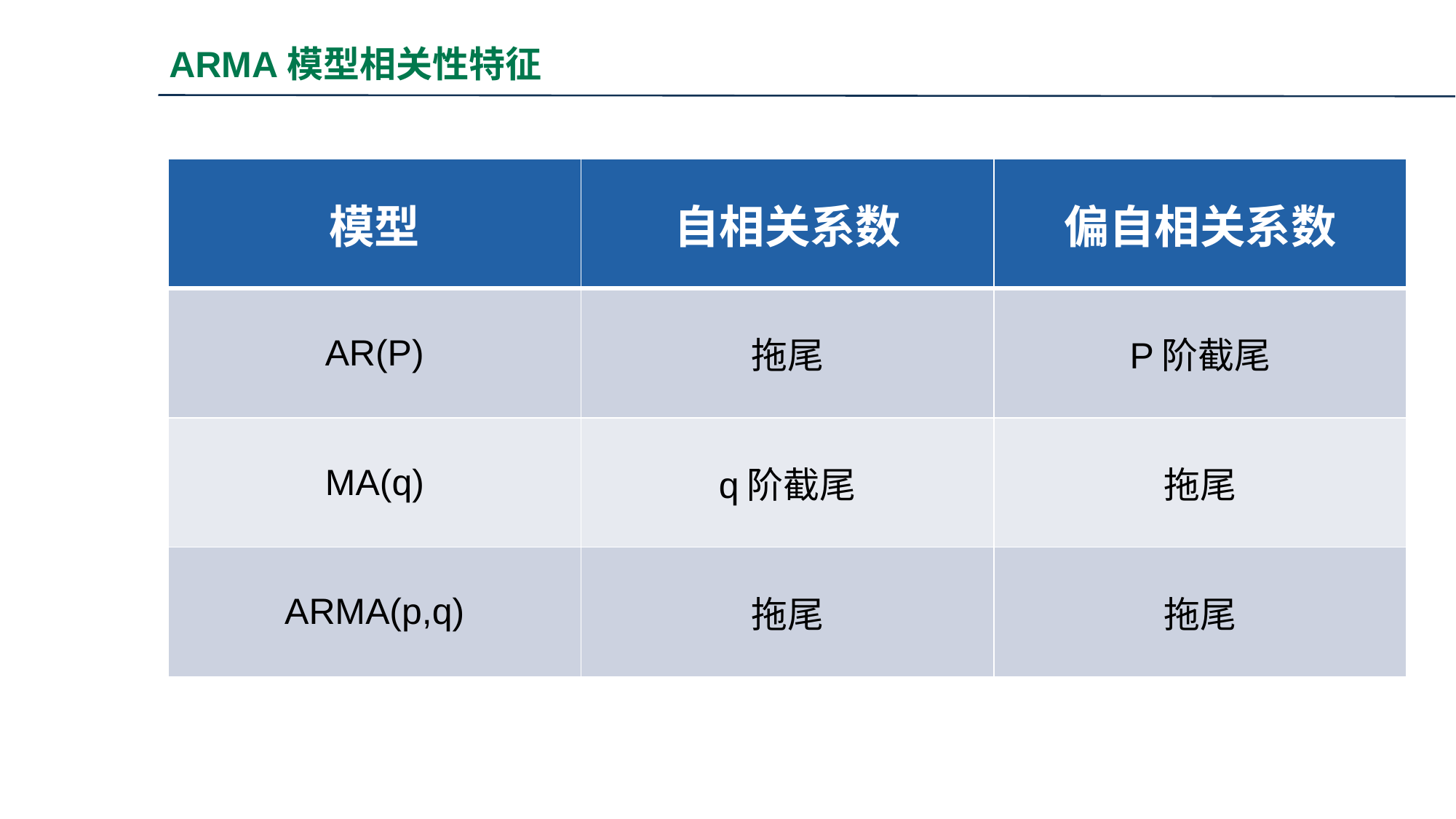

# ARMA模型相关性特征
| 模型 | 自相关系数 | 偏自相关系数 |
| --- | --- | --- |
| AR(P) | 拖尾 | P阶截尾 |
| MA(q) | q阶截尾 | 拖尾 |
| ARMA(p,q) | 拖尾 | 拖尾 |